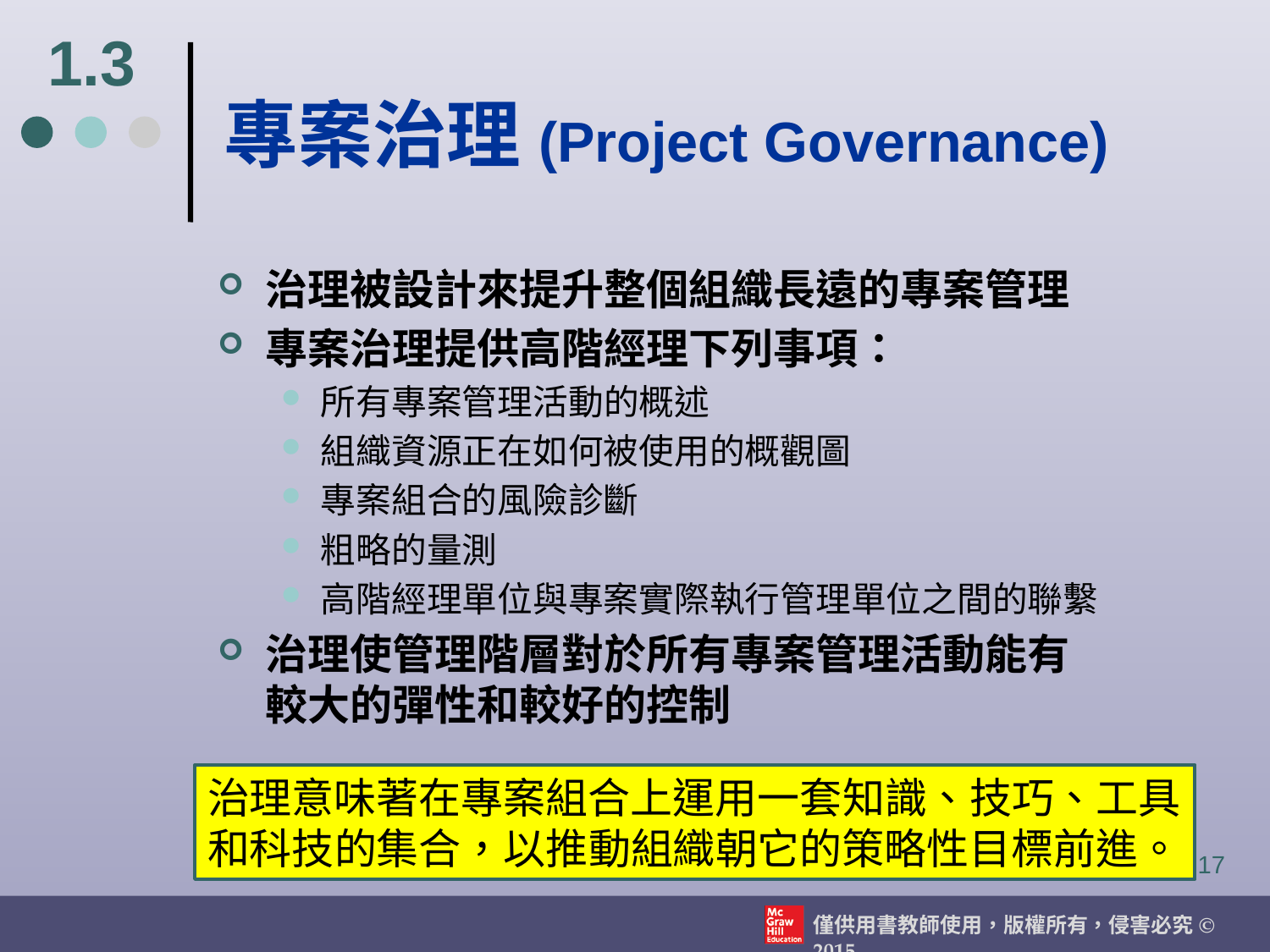

1.3
# 專案治理(Project Governance)
治理被設計來提升整個組織長遠的專案管理
專案治理提供高階經理下列事項：
所有專案管理活動的概述
組織資源正在如何被使用的概觀圖
專案組合的風險診斷
粗略的量測
高階經理單位與專案實際執行管理單位之間的聯繫
治理使管理階層對於所有專案管理活動能有
較大的彈性和較好的控制
治理意味著在專案組合上運用一套知識、技巧、工具和科技的集合，以推動組織朝它的策略性目標前進。
17